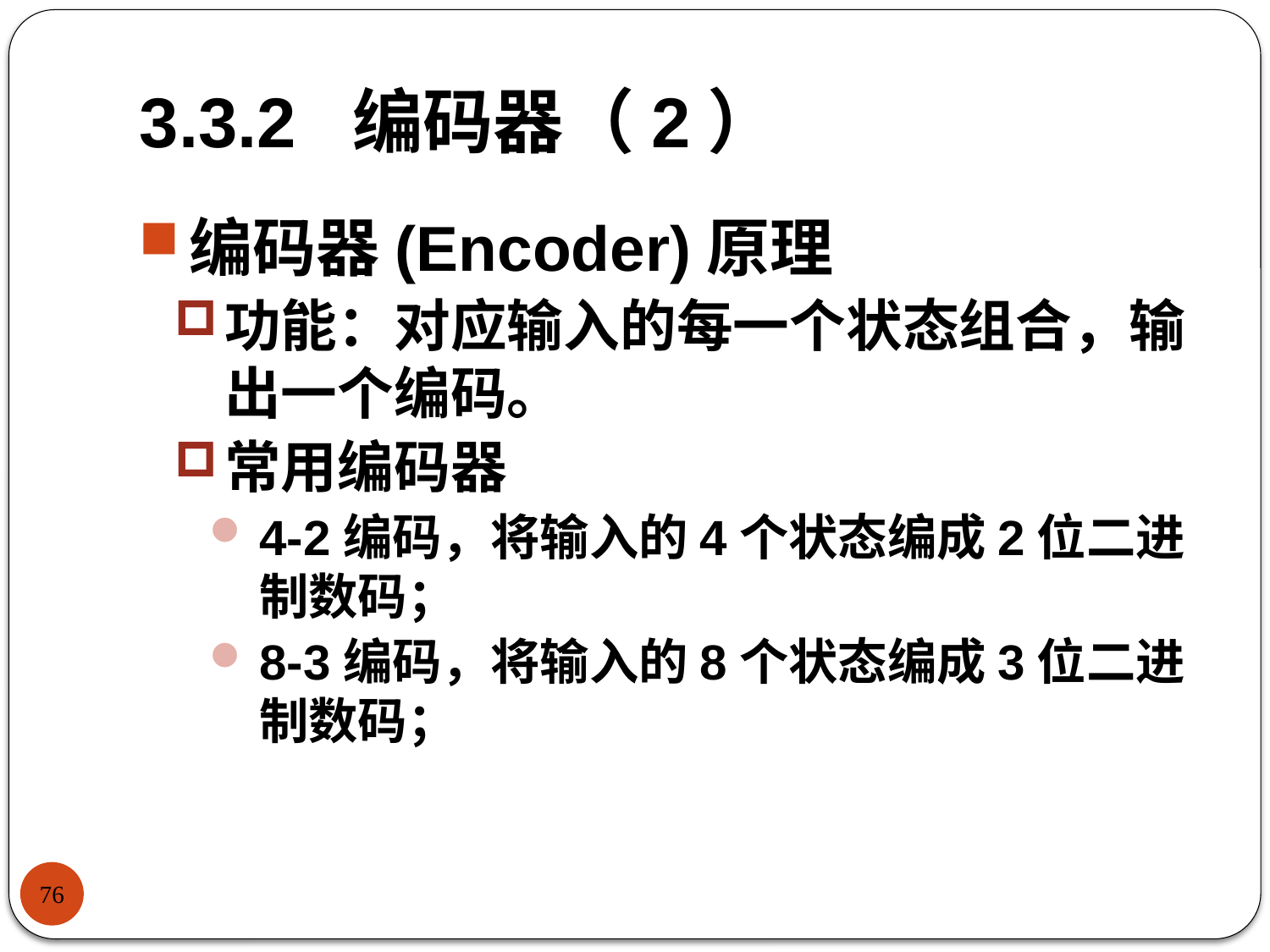

# 3.3.2  编码器（2）
编码器(Encoder)原理
功能：对应输入的每一个状态组合，输出一个编码。
常用编码器
4-2编码，将输入的4个状态编成2位二进制数码；
8-3编码，将输入的8个状态编成3位二进制数码；

76